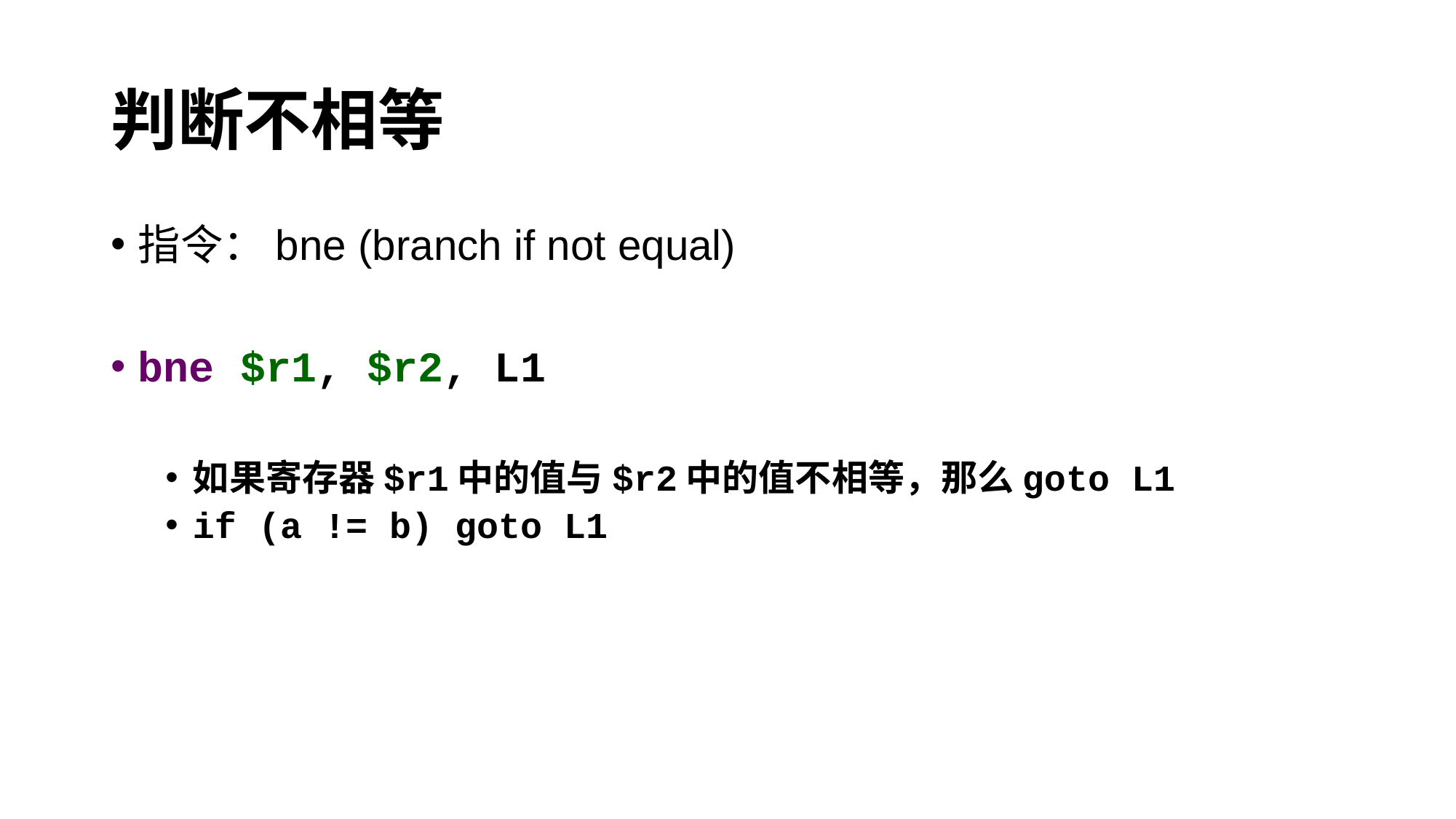

# 判断不相等
指令：bne (branch if not equal)

bne $r1, $r2, L1

如果寄存器$r1中的值与$r2中的值不相等，那么goto L1
if (a != b) goto L1